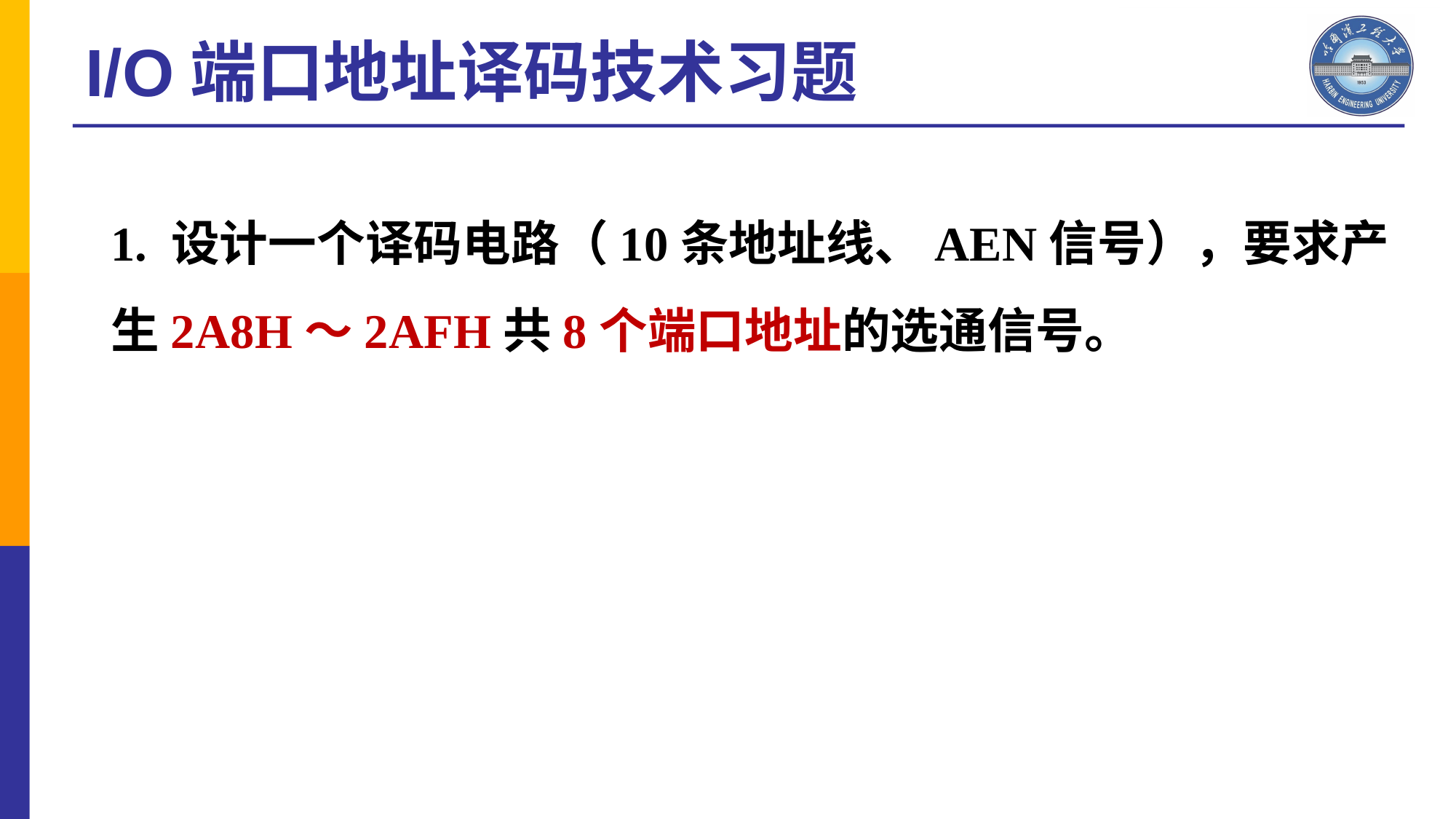

I/O端口地址译码技术习题
1. 设计一个译码电路（10条地址线、AEN信号），要求产生2A8H～2AFH共8个端口地址的选通信号。